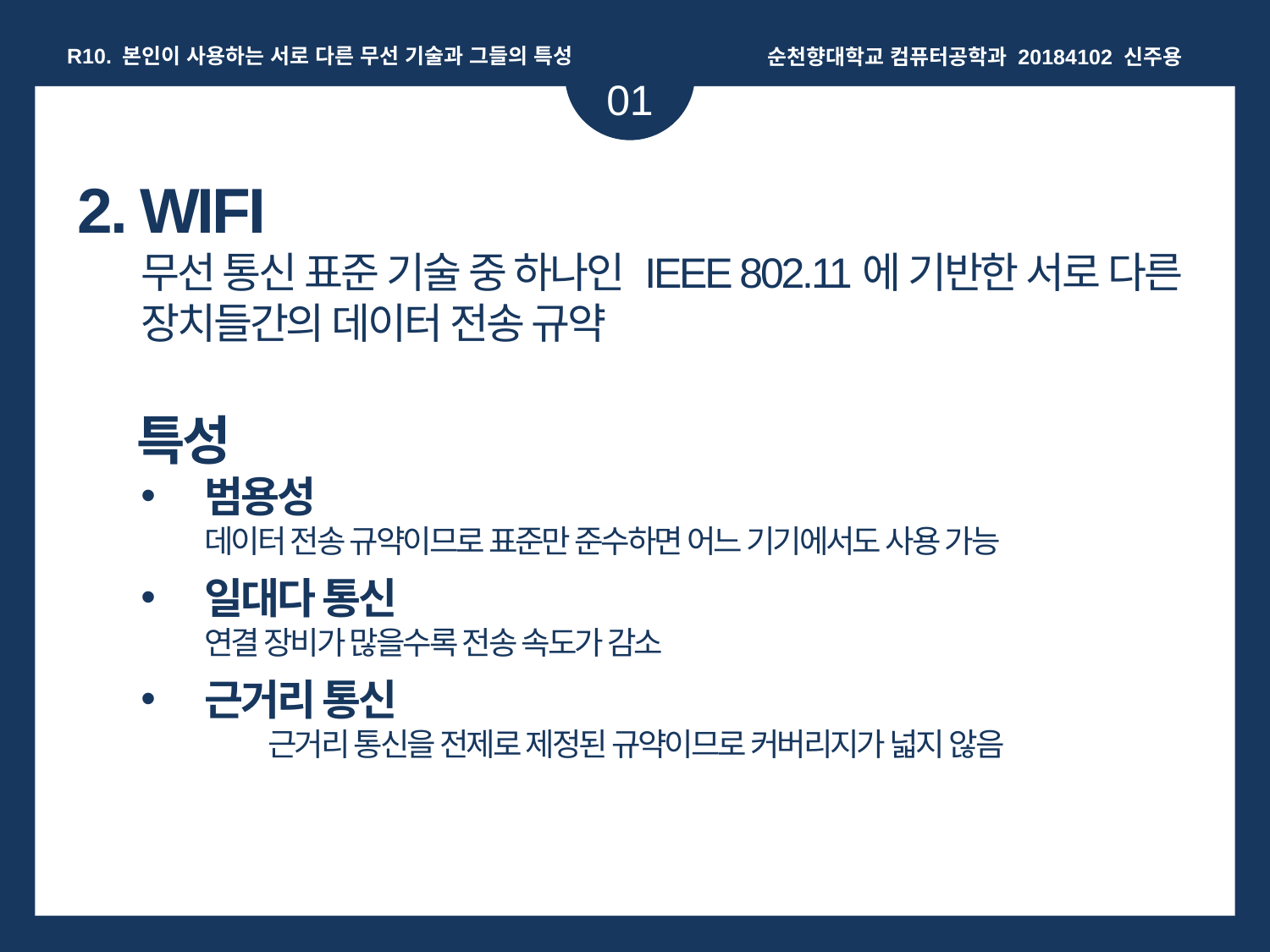

R10. 본인이 사용하는 서로 다른 무선 기술과 그들의 특성
순천향대학교 컴퓨터공학과 20184102 신주용
01

2. WIFI
무선 통신 표준 기술 중 하나인 IEEE 802.11에 기반한 서로 다른 장치들간의 데이터 전송 규약

    특성
범용성
데이터 전송 규약이므로 표준만 준수하면 어느 기기에서도 사용 가능

일대다 통신
연결 장비가 많을수록 전송 속도가 감소

근거리 통신
	근거리 통신을 전제로 제정된 규약이므로 커버리지가 넓지 않음